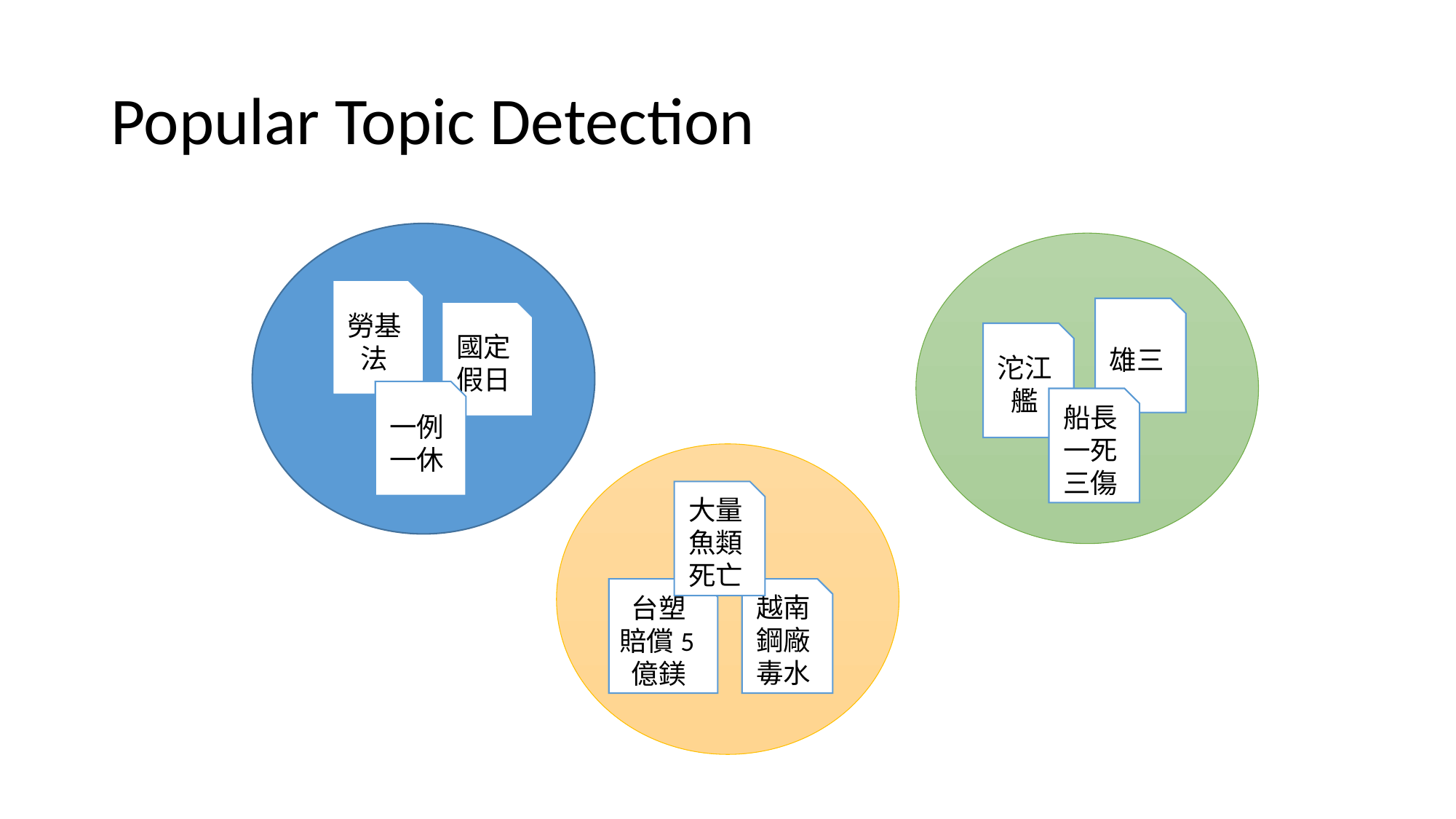

# Popular Topic Detection

勞基法
雄三
國定假日
沱江艦
一例一休
船長一死三傷

大量魚類死亡
台塑賠償5億鎂
越南鋼廠毒水